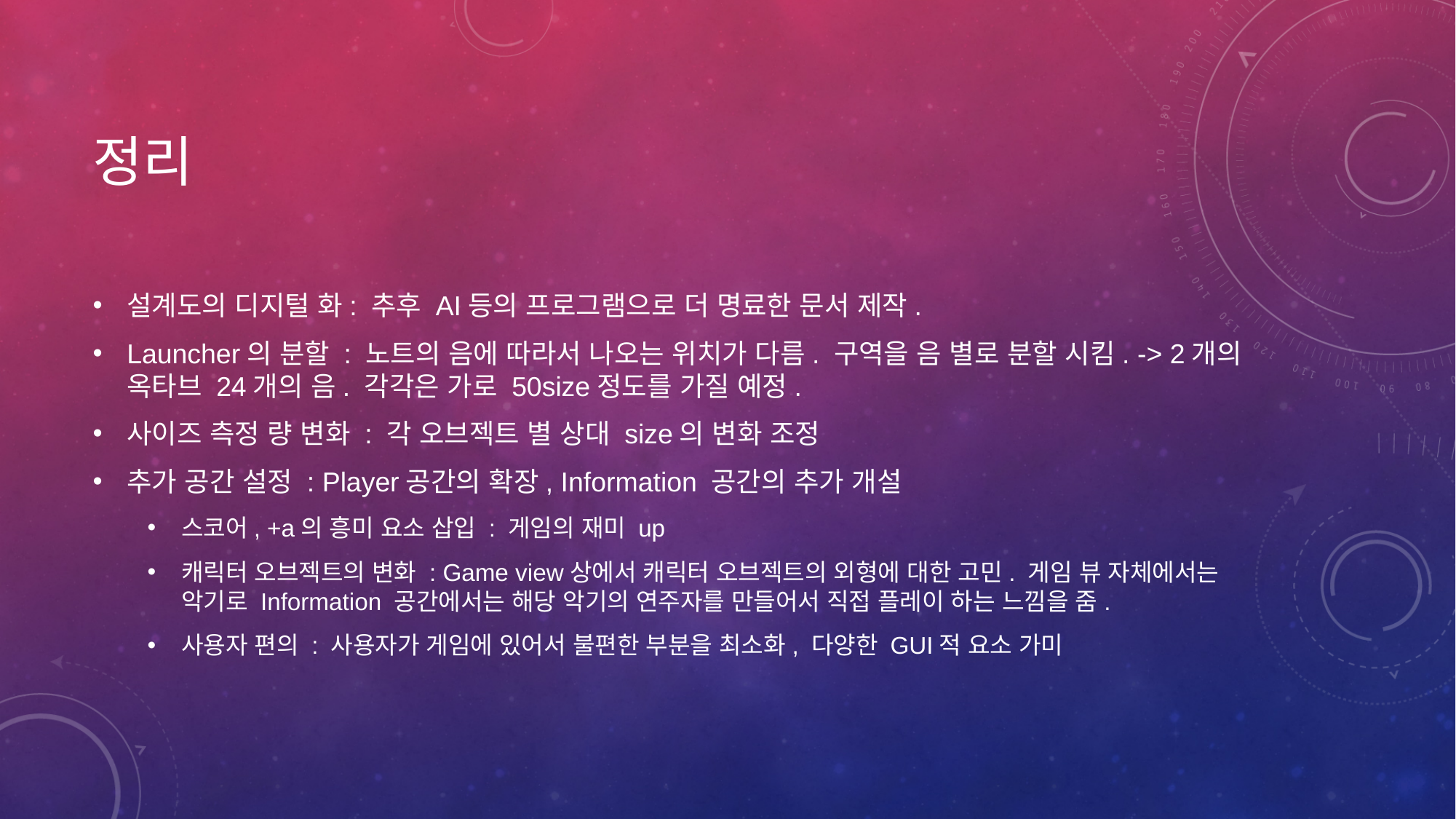

# 정리
설계도의 디지털 화: 추후 AI등의 프로그램으로 더 명료한 문서 제작.
Launcher의 분할 : 노트의 음에 따라서 나오는 위치가 다름. 구역을 음 별로 분할 시킴. -> 2개의 옥타브 24개의 음. 각각은 가로 50size정도를 가질 예정.
사이즈 측정 량 변화 : 각 오브젝트 별 상대 size의 변화 조정
추가 공간 설정 : Player공간의 확장, Information 공간의 추가 개설
스코어, +a의 흥미 요소 삽입 : 게임의 재미 up
캐릭터 오브젝트의 변화 : Game view상에서 캐릭터 오브젝트의 외형에 대한 고민. 게임 뷰 자체에서는 악기로 Information 공간에서는 해당 악기의 연주자를 만들어서 직접 플레이 하는 느낌을 줌.
사용자 편의 : 사용자가 게임에 있어서 불편한 부분을 최소화, 다양한 GUI적 요소 가미